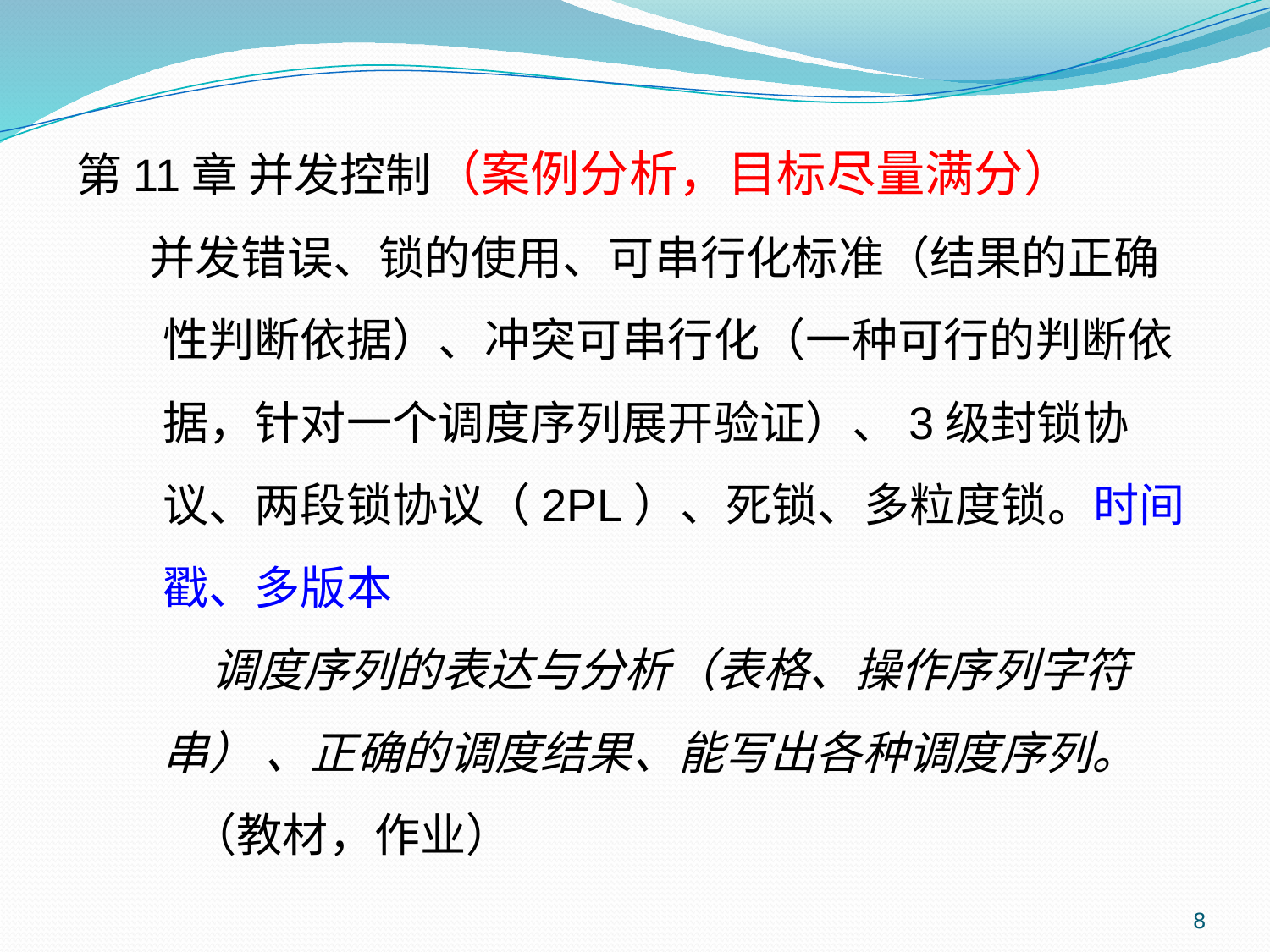

第11章 并发控制（案例分析，目标尽量满分）
      并发错误、锁的使用、可串行化标准（结果的正确性判断依据）、冲突可串行化（一种可行的判断依据，针对一个调度序列展开验证）、3级封锁协议、两段锁协议（2PL）、死锁、多粒度锁。时间戳、多版本
            调度序列的表达与分析（表格、操作序列字符串） 、正确的调度结果、能写出各种调度序列。
          （教材，作业）
8